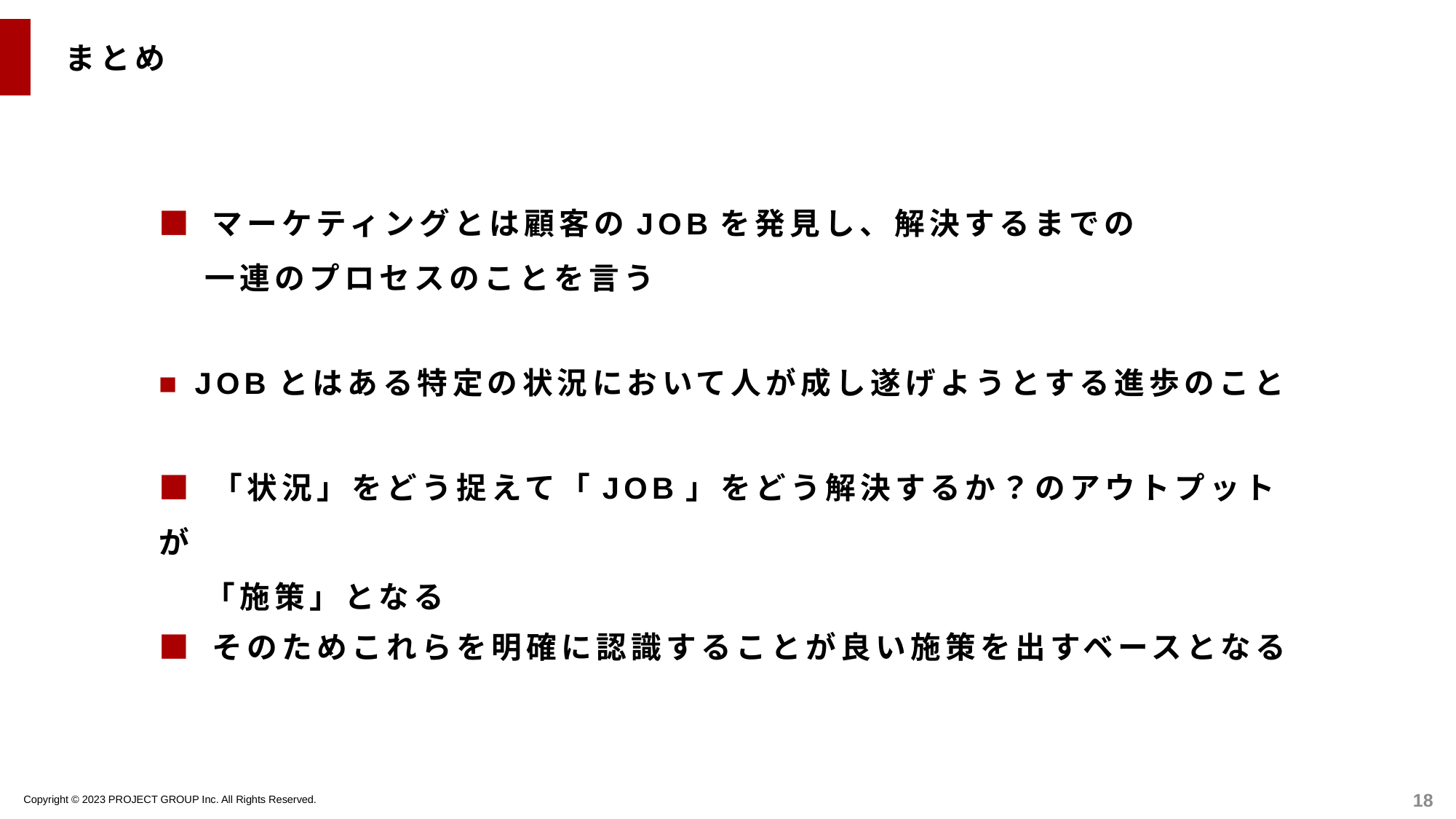

まとめ
■ マーケティングとは顧客のJOBを発見し、解決するまでの
　 一連のプロセスのことを言う
■ JOBとはある特定の状況において人が成し遂げようとする進歩のこと
■ 「状況」をどう捉えて「JOB」をどう解決するか？のアウトプットが
　 「施策」となる
■ そのためこれらを明確に認識することが良い施策を出すベースとなる
18
Copyright © 2023 PROJECT GROUP Inc. All Rights Reserved.